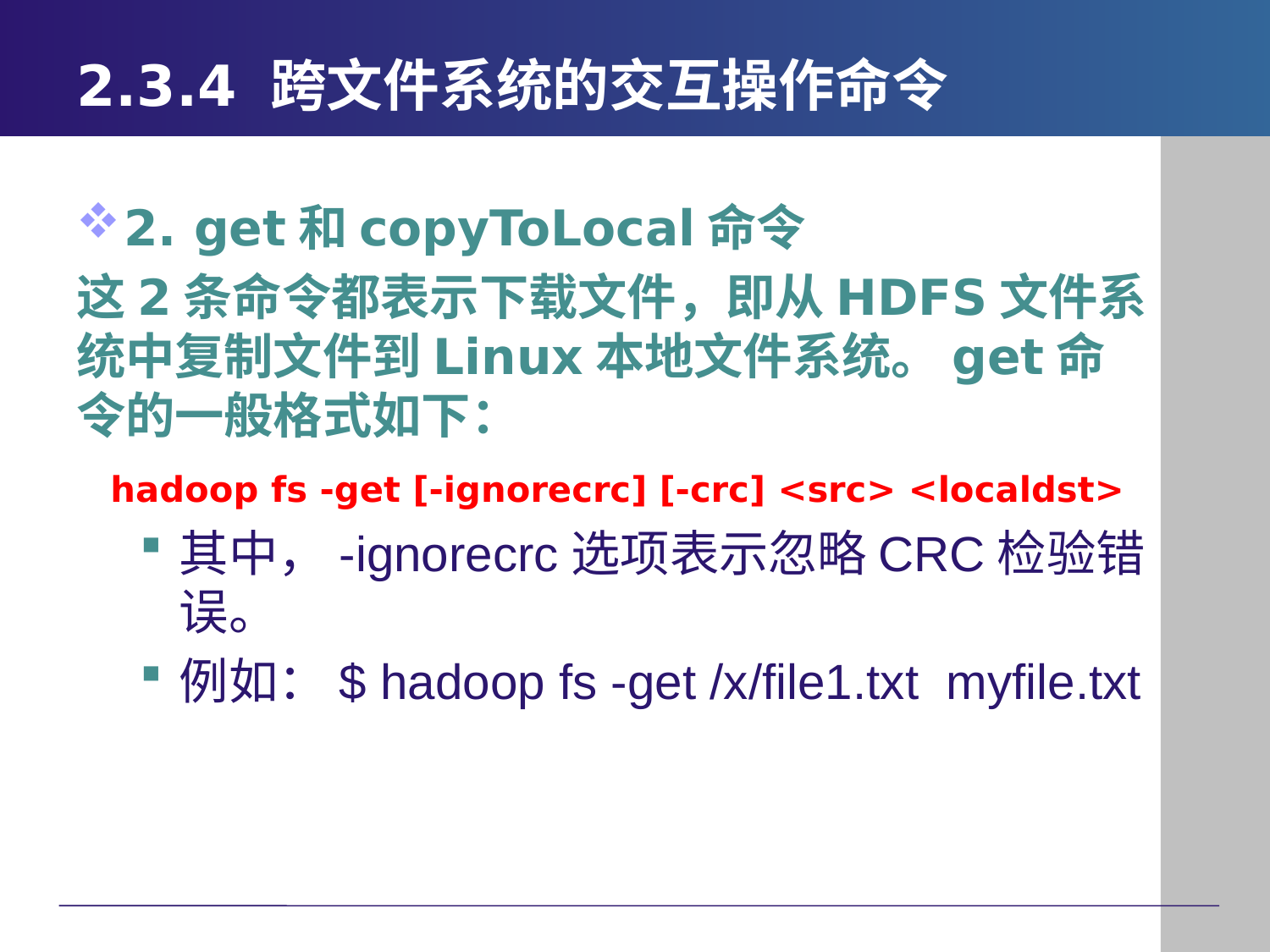

# 2.3.4 跨文件系统的交互操作命令
2. get和copyToLocal命令
这2条命令都表示下载文件，即从HDFS文件系统中复制文件到Linux本地文件系统。get命令的一般格式如下：
  hadoop fs -get [-ignorecrc] [-crc] <src> <localdst>
其中，-ignorecrc选项表示忽略CRC检验错误。
例如：$ hadoop fs -get /x/file1.txt  myfile.txt